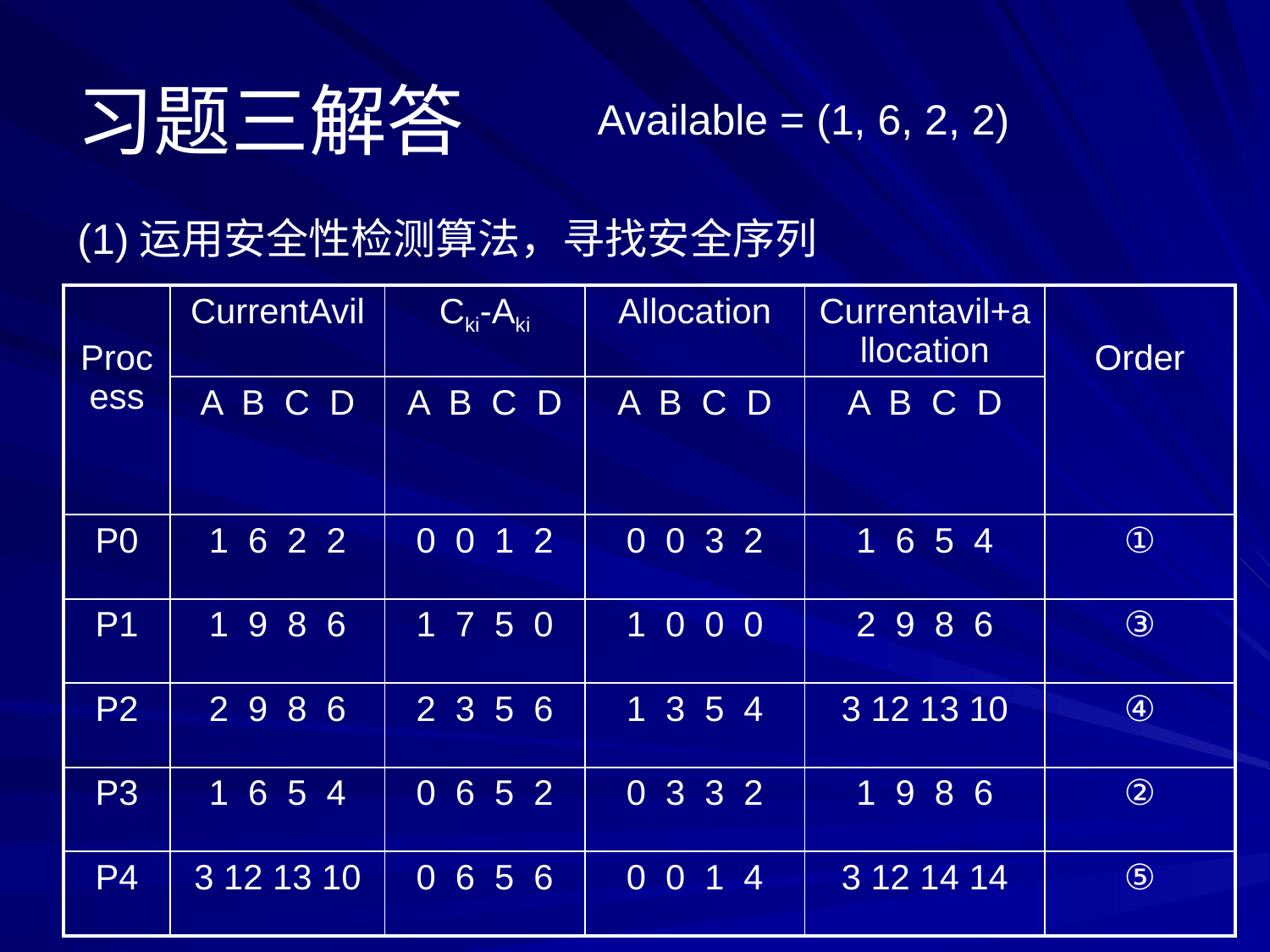

# 习题三解答
Available = (1, 6, 2, 2)
(1)运用安全性检测算法，寻找安全序列
| Process | CurrentAvil | Cki-Aki | Allocation | Currentavil+allocation | Order |
| --- | --- | --- | --- | --- | --- |
|  | A B C D | A B C D | A B C D | A B C D |  |
| P0 | 1 6 2 2 | 0 0 1 2 | 0 0 3 2 | 1 6 5 4 | ① |
| P1 | 1 9 8 6 | 1 7 5 0 | 1 0 0 0 | 2 9 8 6 | ③ |
| P2 | 2 9 8 6 | 2 3 5 6 | 1 3 5 4 | 3 12 13 10 | ④ |
| P3 | 1 6 5 4 | 0 6 5 2 | 0 3 3 2 | 1 9 8 6 | ② |
| P4 | 3 12 13 10 | 0 6 5 6 | 0 0 1 4 | 3 12 14 14 | ⑤ |